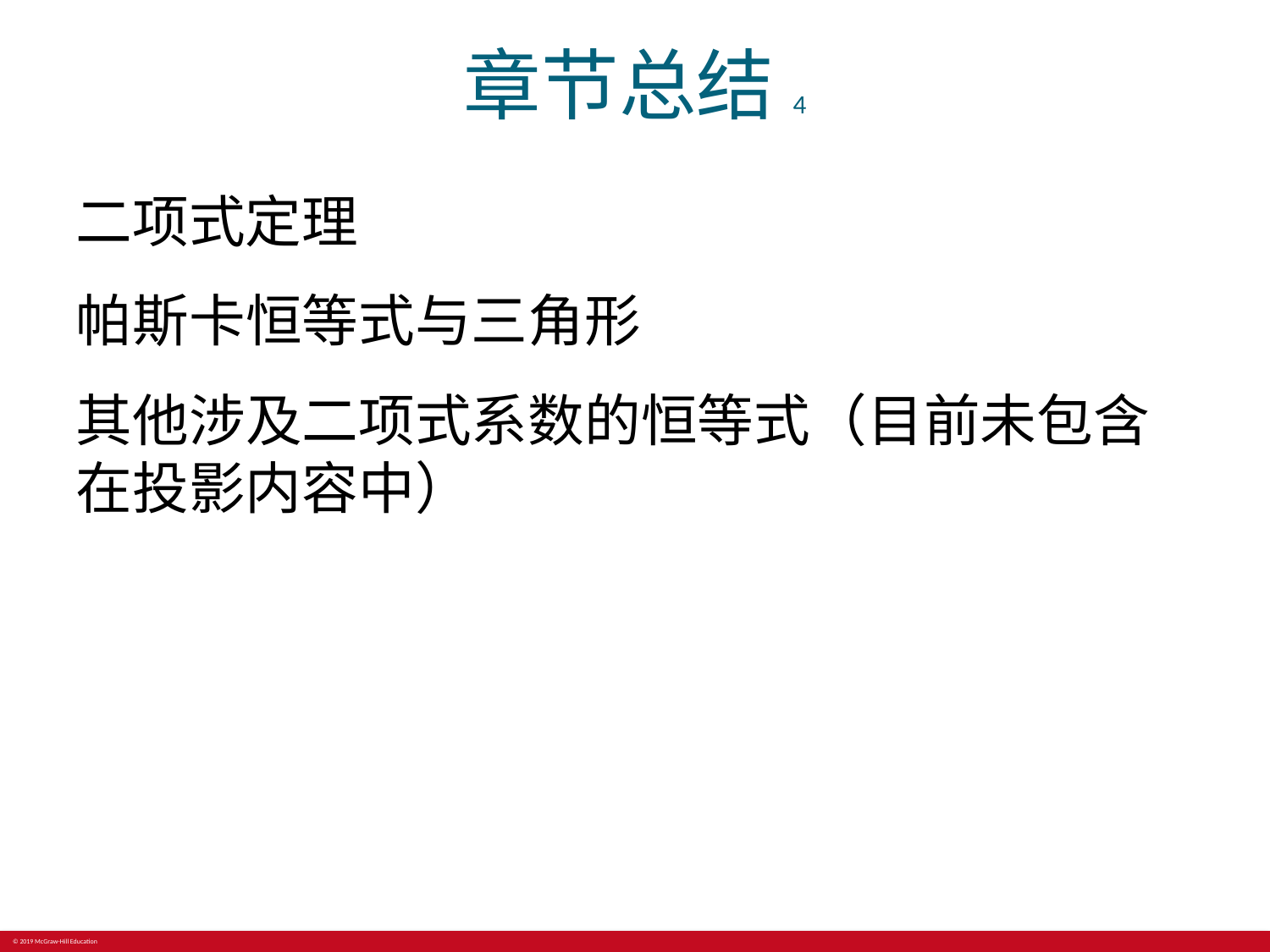

# 章节总结4
二项式定理
帕斯卡恒等式与三角形
其他涉及二项式系数的恒等式（目前未包含在投影内容中）